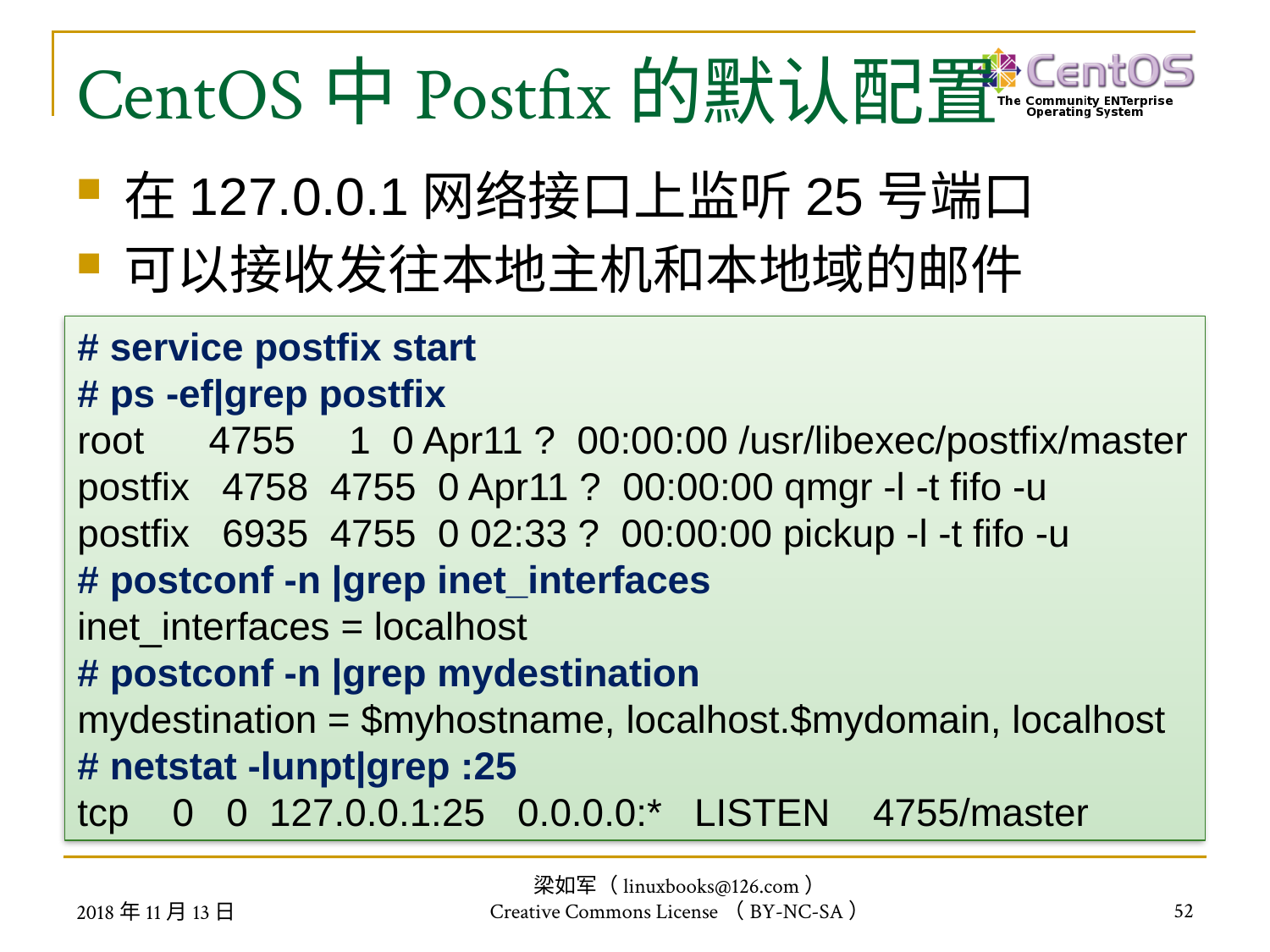

# CentOS中Postfix的默认配置
在127.0.0.1网络接口上监听25号端口
可以接收发往本地主机和本地域的邮件
# service postfix start
# ps -ef|grep postfix
root      4755     1  0 Apr11 ?  00:00:00 /usr/libexec/postfix/master
postfix   4758  4755  0 Apr11 ?  00:00:00 qmgr -l -t fifo -u
postfix   6935  4755  0 02:33 ?  00:00:00 pickup -l -t fifo -u
# postconf -n |grep inet_interfaces
inet_interfaces = localhost
# postconf -n |grep mydestination
mydestination = $myhostname, localhost.$mydomain, localhost
# netstat -lunpt|grep :25
tcp    0   0  127.0.0.1:25   0.0.0.0:*   LISTEN    4755/master
梁如军（linuxbooks@126.com）
Creative Commons License（BY-NC-SA）
2018年11月13日
52